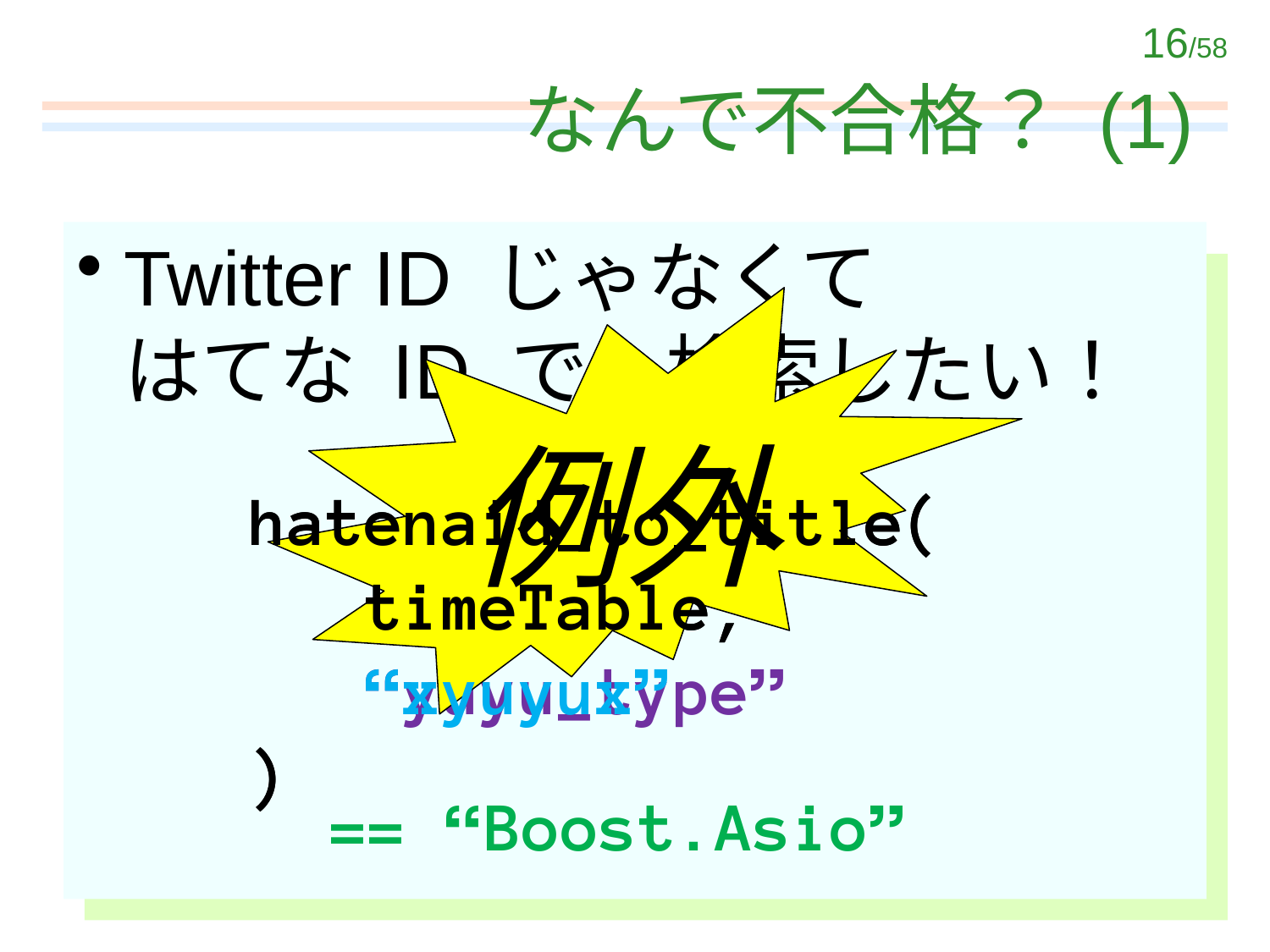

# なんで不合格？ (1)
Twitter ID じゃなくて
はてな ID でも検索したい！
例外
hatenaid_to_title(
   timeTable,
   “yuyu_type”
)
hatenaid_to_title(
   timeTable,
   “xyuyux”
)
== “Boost.Asio”